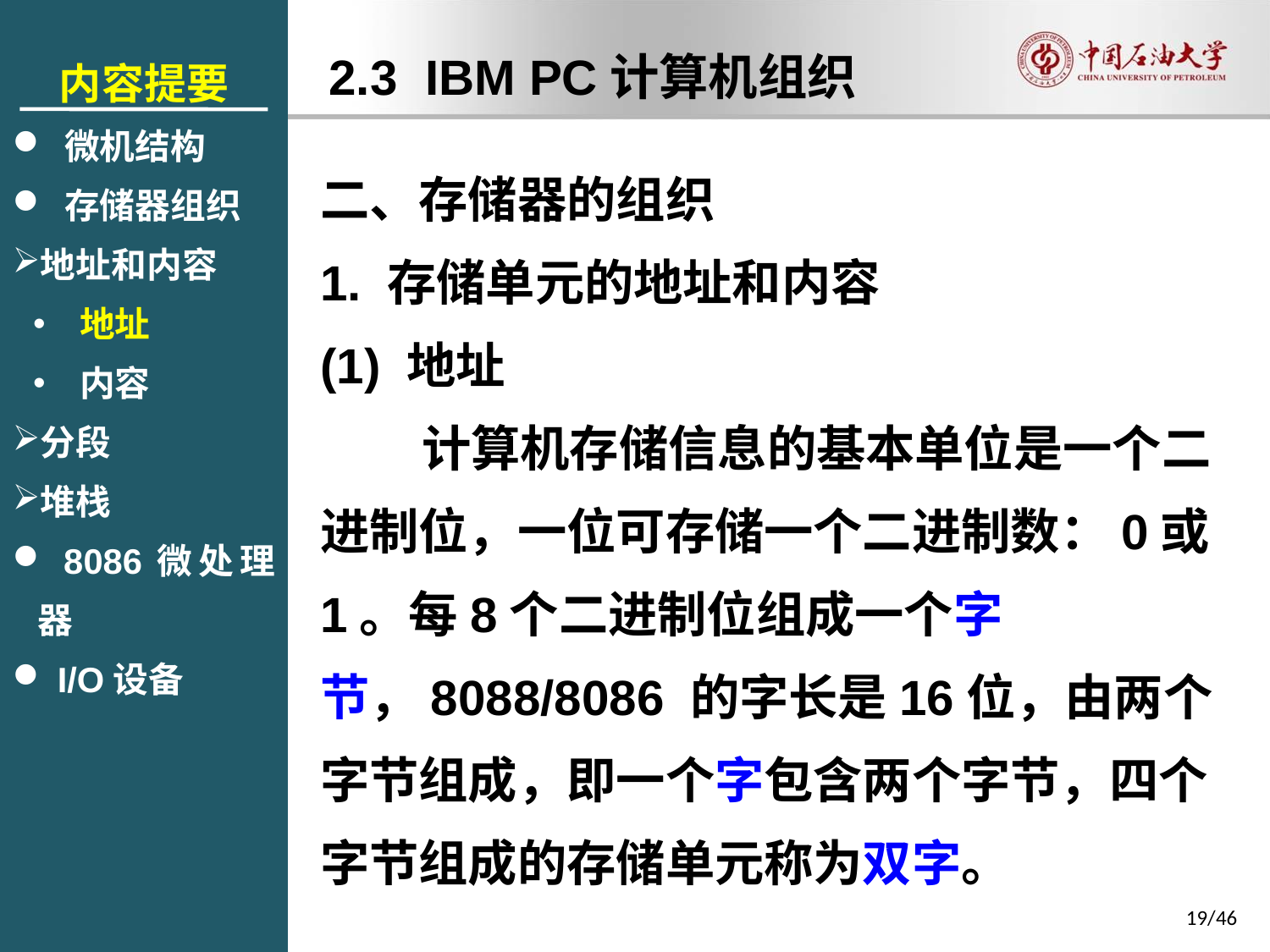

内容提要
 微机结构
 存储器组织
地址和内容
 地址
 内容
分段
堆栈
 8086微处理器
 I/O设备
2.3  IBM PC计算机组织
二、存储器的组织
1. 存储单元的地址和内容
(1) 地址
        计算机存储信息的基本单位是一个二进制位，一位可存储一个二进制数：0或1。每8个二进制位组成一个字节，8088/8086 的字长是16位，由两个字节组成，即一个字包含两个字节，四个字节组成的存储单元称为双字。
19/46